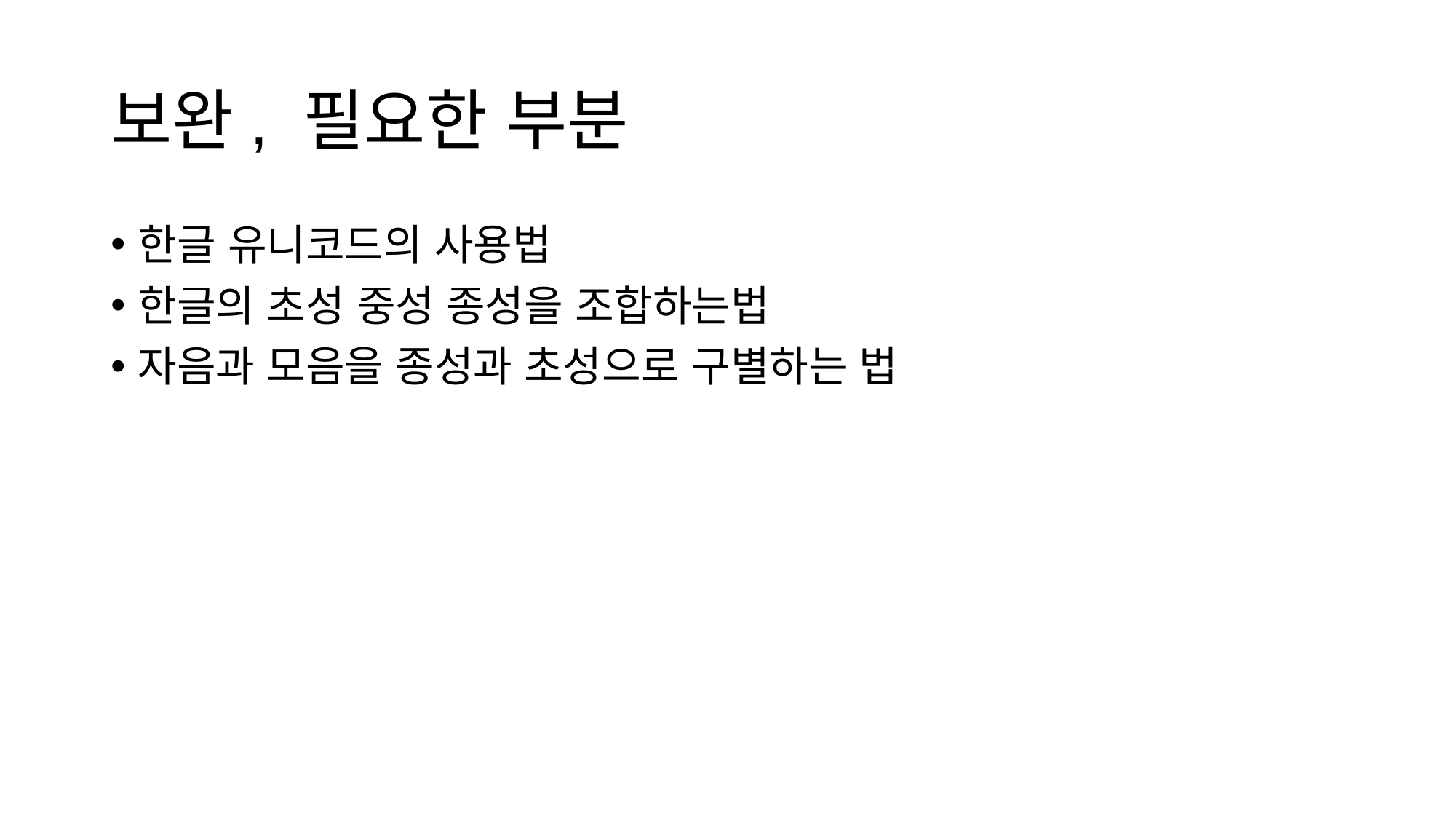

# 보완, 필요한 부분
한글 유니코드의 사용법
한글의 초성 중성 종성을 조합하는법
자음과 모음을 종성과 초성으로 구별하는 법